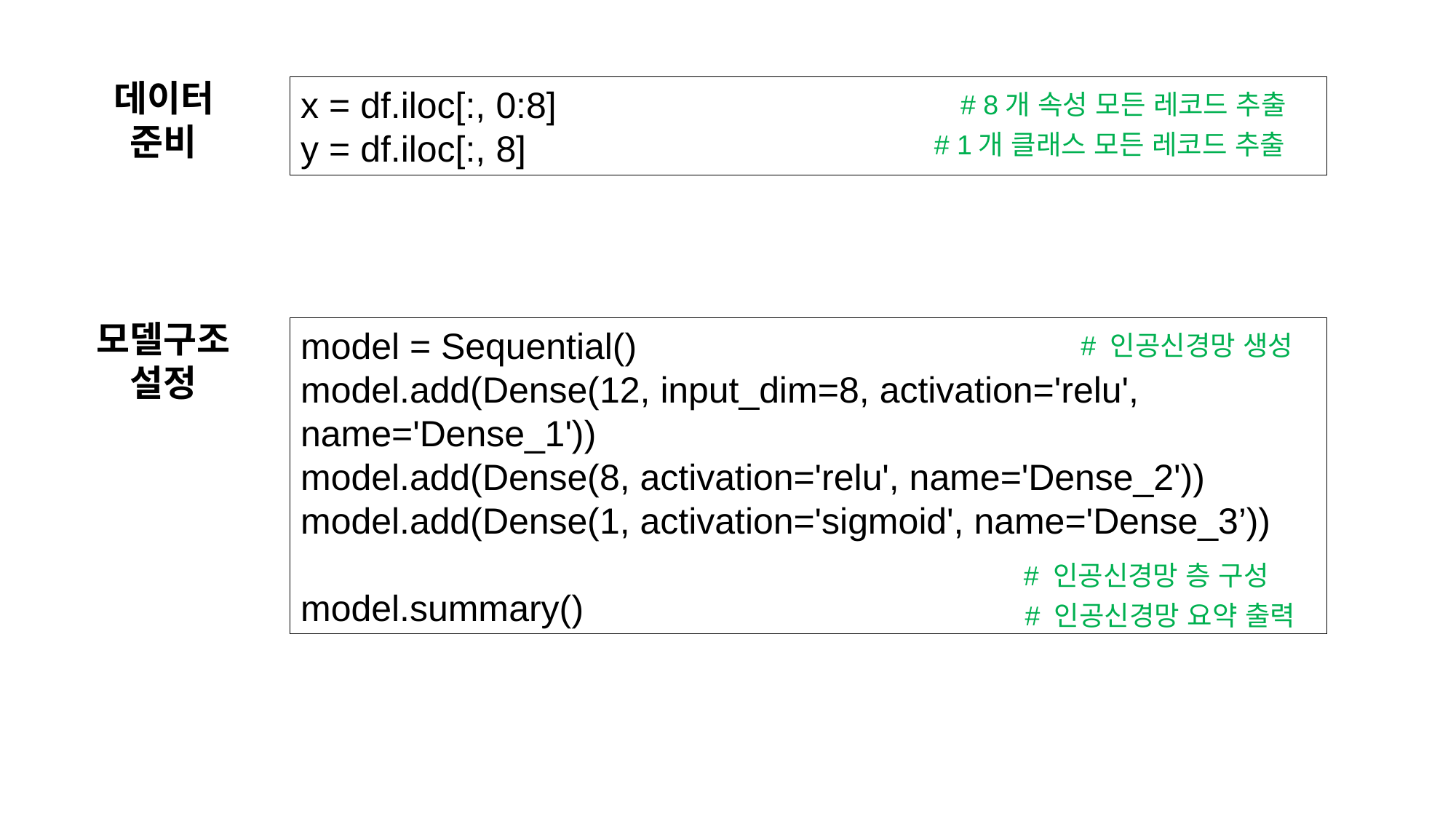

데이터
준비
x = df.iloc[:, 0:8]
y = df.iloc[:, 8]
# 8개 속성 모든 레코드 추출
# 1개 클래스 모든 레코드 추출
모델구조
설정
model = Sequential()
model.add(Dense(12, input_dim=8, activation='relu', name='Dense_1'))
model.add(Dense(8, activation='relu', name='Dense_2'))
model.add(Dense(1, activation='sigmoid', name='Dense_3’))

model.summary()
# 인공신경망 생성
# 인공신경망 층 구성
# 인공신경망 요약 출력